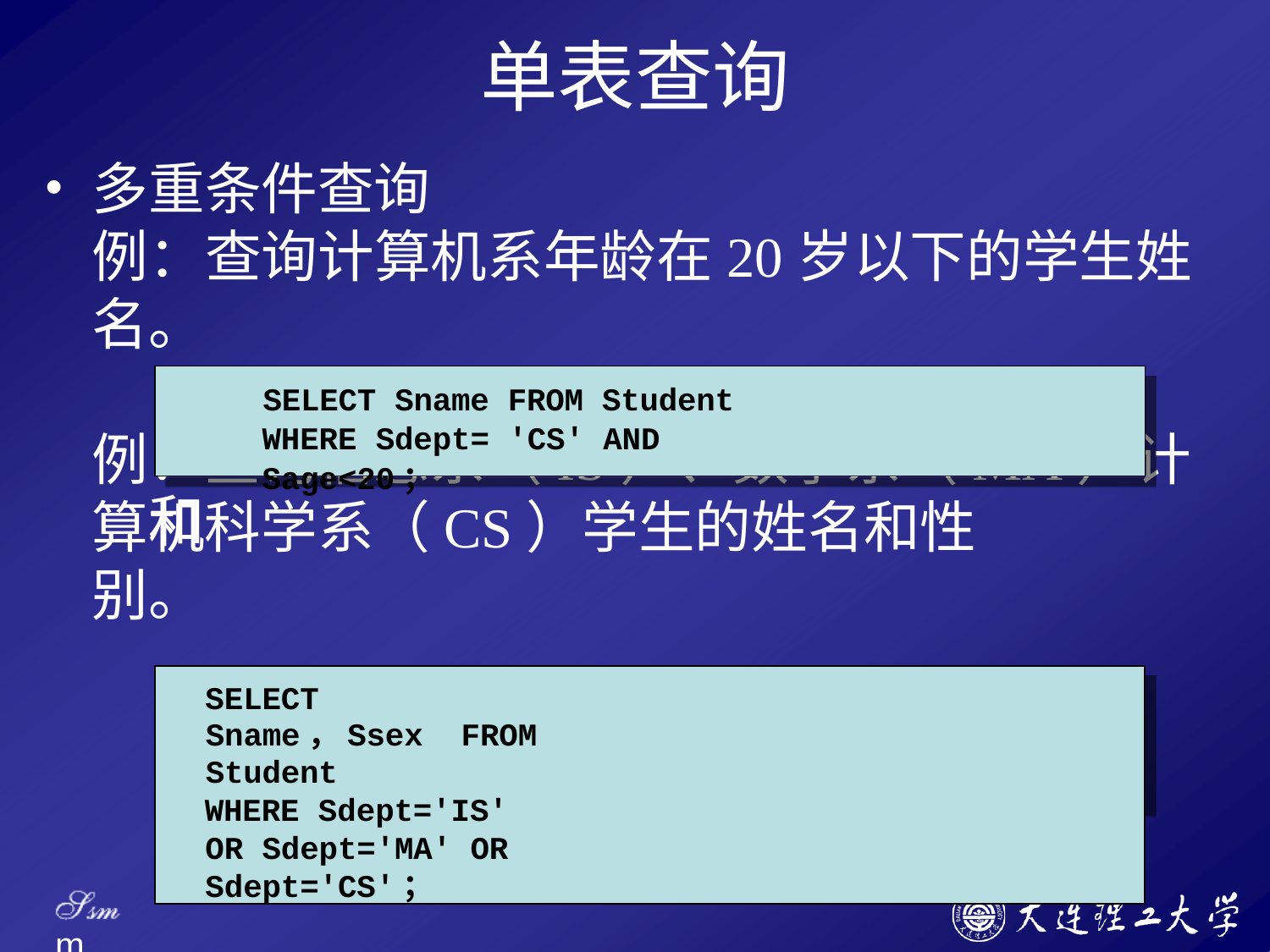

# 单表查询
多重条件查询
例：查询计算机系年龄在20岁以下的学生姓名。

SELECT Sname FROM Student  WHERE Sdept= 'CS' AND Sage<20；
例
计
：查询信息系（IS）、数学系（MA）和
算机科学系（CS）学生的姓名和性别。
SELECT Sname，Ssex  FROM Student
WHERE Sdept='IS' OR Sdept='MA' OR Sdept='CS'；

Ssm